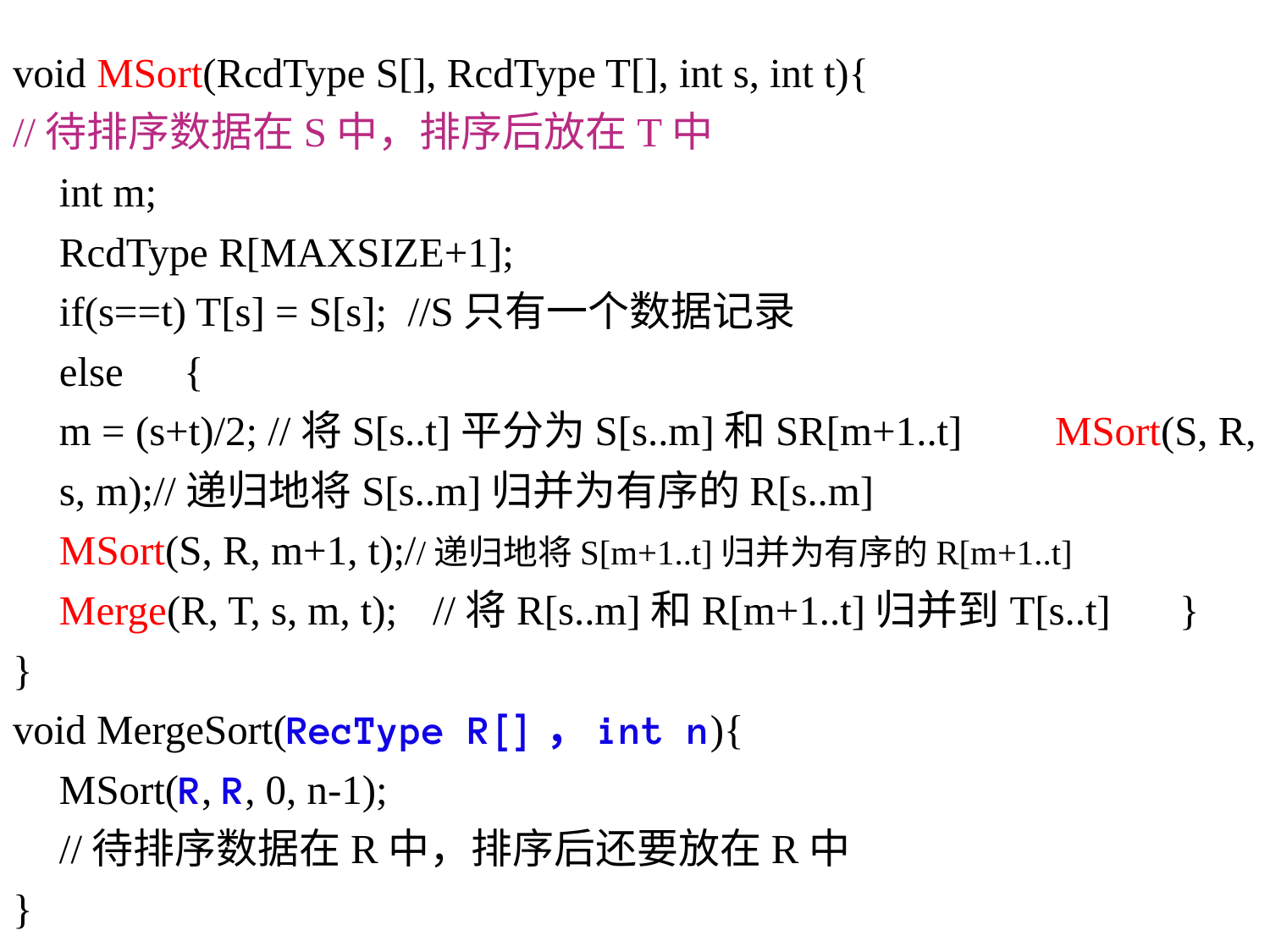

void MSort(RcdType S[], RcdType T[], int s, int t){
//待排序数据在S中，排序后放在T中
	int m;
	RcdType R[MAXSIZE+1];
	if(s==t) T[s] = S[s];  //S只有一个数据记录
	else	{
		m = (s+t)/2; //将S[s..t]平分为S[s..m]和SR[m+1..t] 		MSort(S, R, s, m);//递归地将S[s..m]归并为有序的R[s..m]
		MSort(S, R, m+1, t);//递归地将S[m+1..t]归并为有序的R[m+1..t]
 		Merge(R, T, s, m, t);	//将R[s..m]和R[m+1..t]归并到T[s..t] 	}
}
void MergeSort(RecType R[]，int n){
		MSort(R, R, 0, n-1);
		//待排序数据在R中，排序后还要放在R中
}